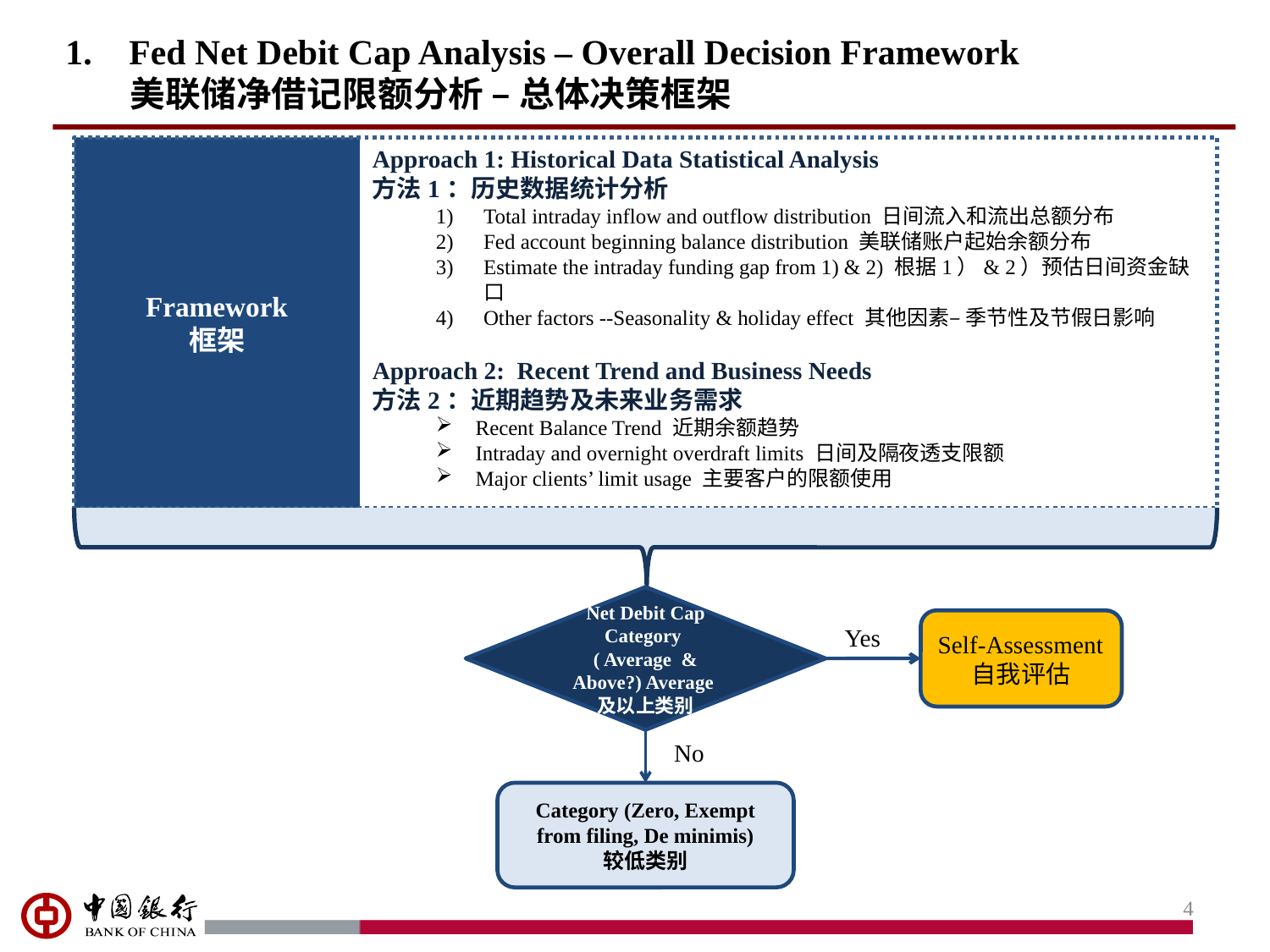

Fed Net Debit Cap Analysis – Overall Decision Framework
       美联储净借记限额分析 – 总体决策框架
Framework
框架

Approach 1: Historical Data Statistical Analysis
方法1：历史数据统计分析
Total intraday inflow and outflow distribution 日间流入和流出总额分布
Fed account beginning balance distribution 美联储账户起始余额分布
Estimate the intraday funding gap from 1) & 2) 根据1）& 2）预估日间资金缺口
Other factors --Seasonality & holiday effect 其他因素– 季节性及节假日影响

Approach 2:  Recent Trend and Business Needs
方法2：近期趋势及未来业务需求
Recent Balance Trend 近期余额趋势
Intraday and overnight overdraft limits 日间及隔夜透支限额
Major clients’ limit usage 主要客户的限额使用
Net Debit Cap Category
( Average  & Above?) Average及以上类别
Self-Assessment自我评估
Yes
No
Category (Zero, Exempt from filing, De minimis)
较低类别
4